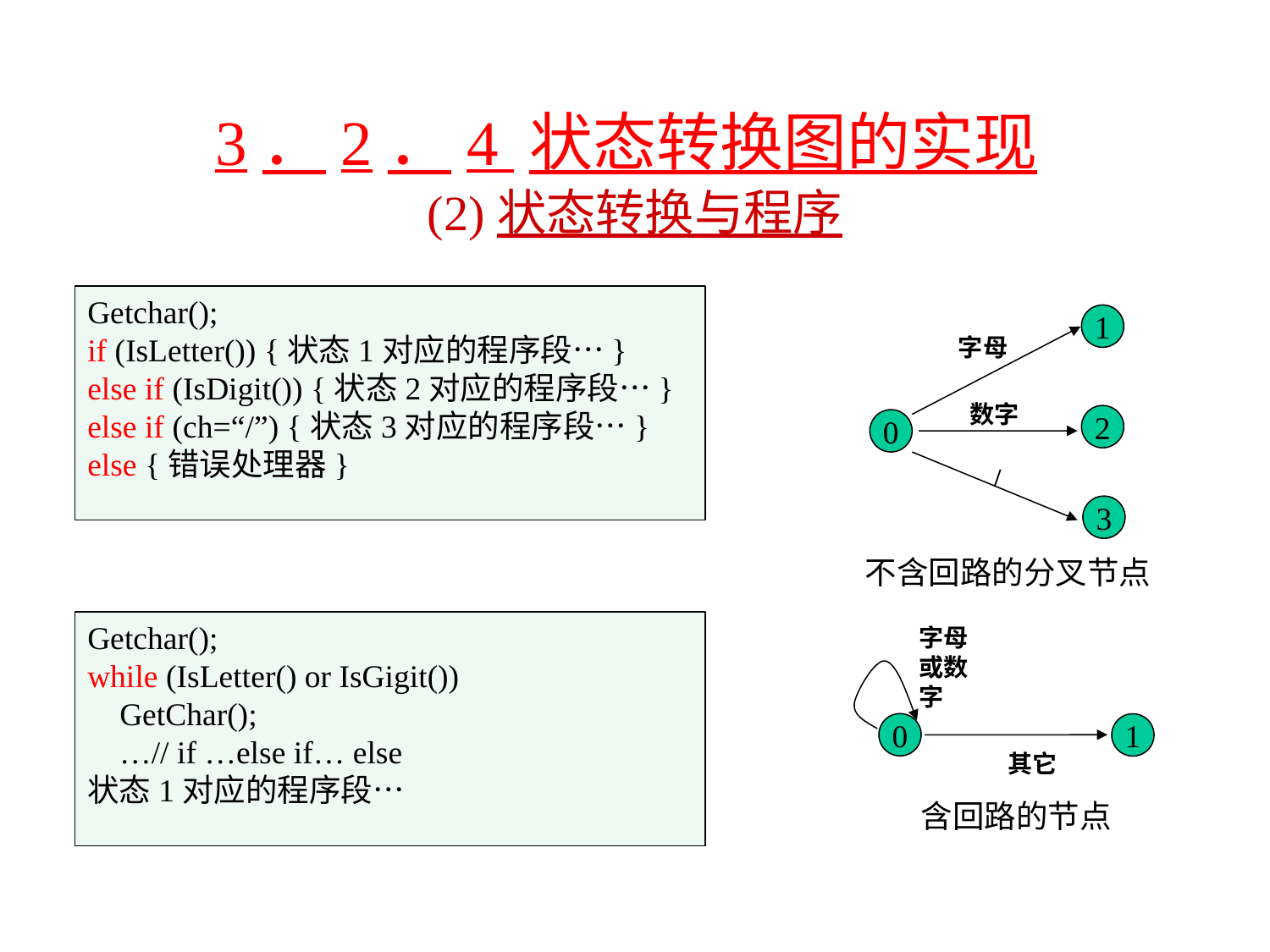

# 3．2．4 状态转换图的实现 (2)状态转换与程序

Getchar();
if (IsLetter()) {状态1对应的程序段…}
else if (IsDigit()) {状态2对应的程序段…}
else if (ch=“/”) {状态3对应的程序段…}
else {错误处理器}
1
字母

数字
2
0

/
3
不含回路的分叉节点
Getchar();
while (IsLetter() or IsGigit())
    GetChar();
    …// if …else if… else
状态1对应的程序段…
字母或数字

0
1

其它
含回路的节点